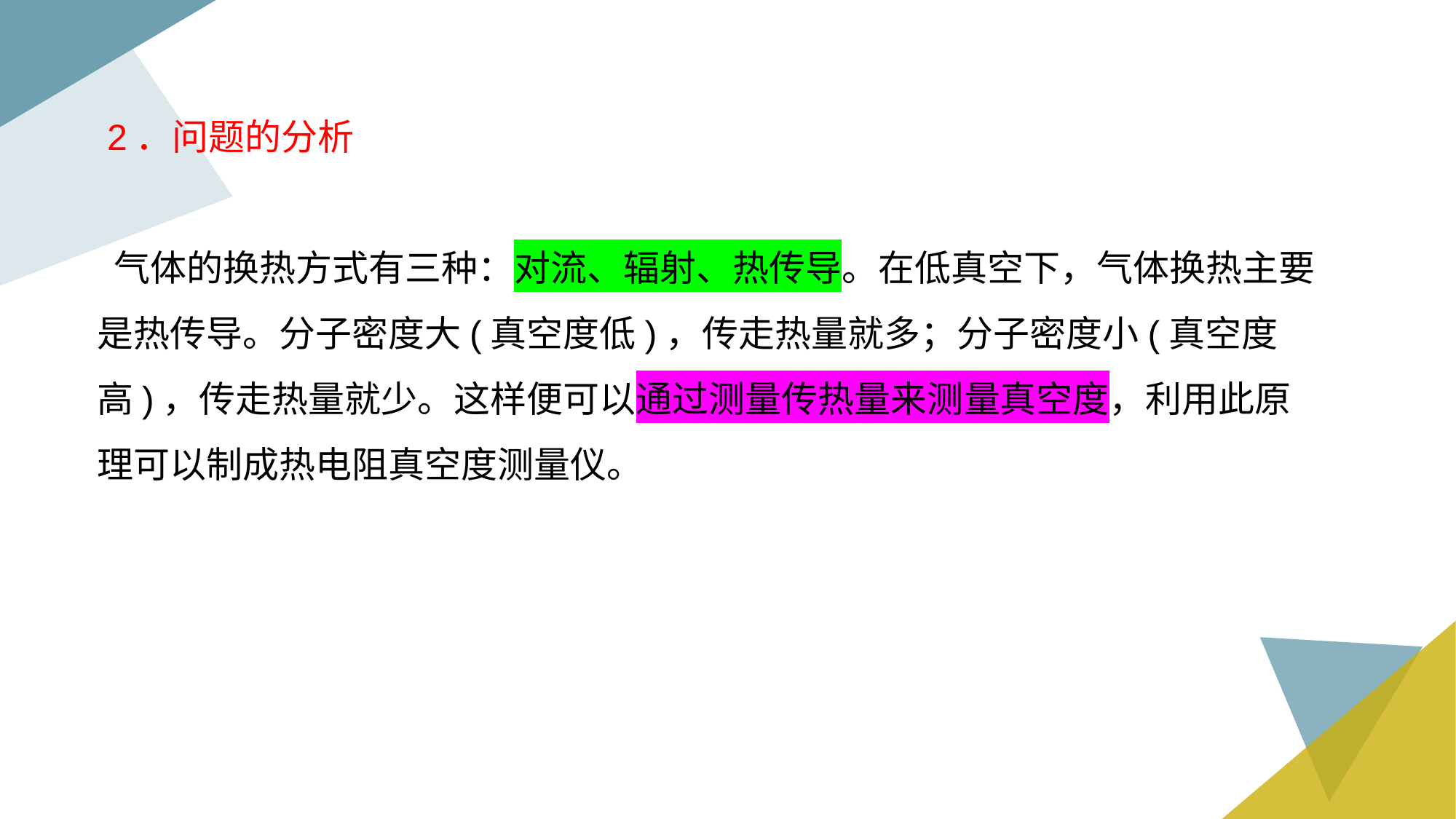

2．问题的分析

 气体的换热方式有三种：对流、辐射、热传导。在低真空下，气体换热主要是热传导。分子密度大(真空度低)，传走热量就多；分子密度小(真空度高)，传走热量就少。这样便可以通过测量传热量来测量真空度，利用此原理可以制成热电阻真空度测量仪。